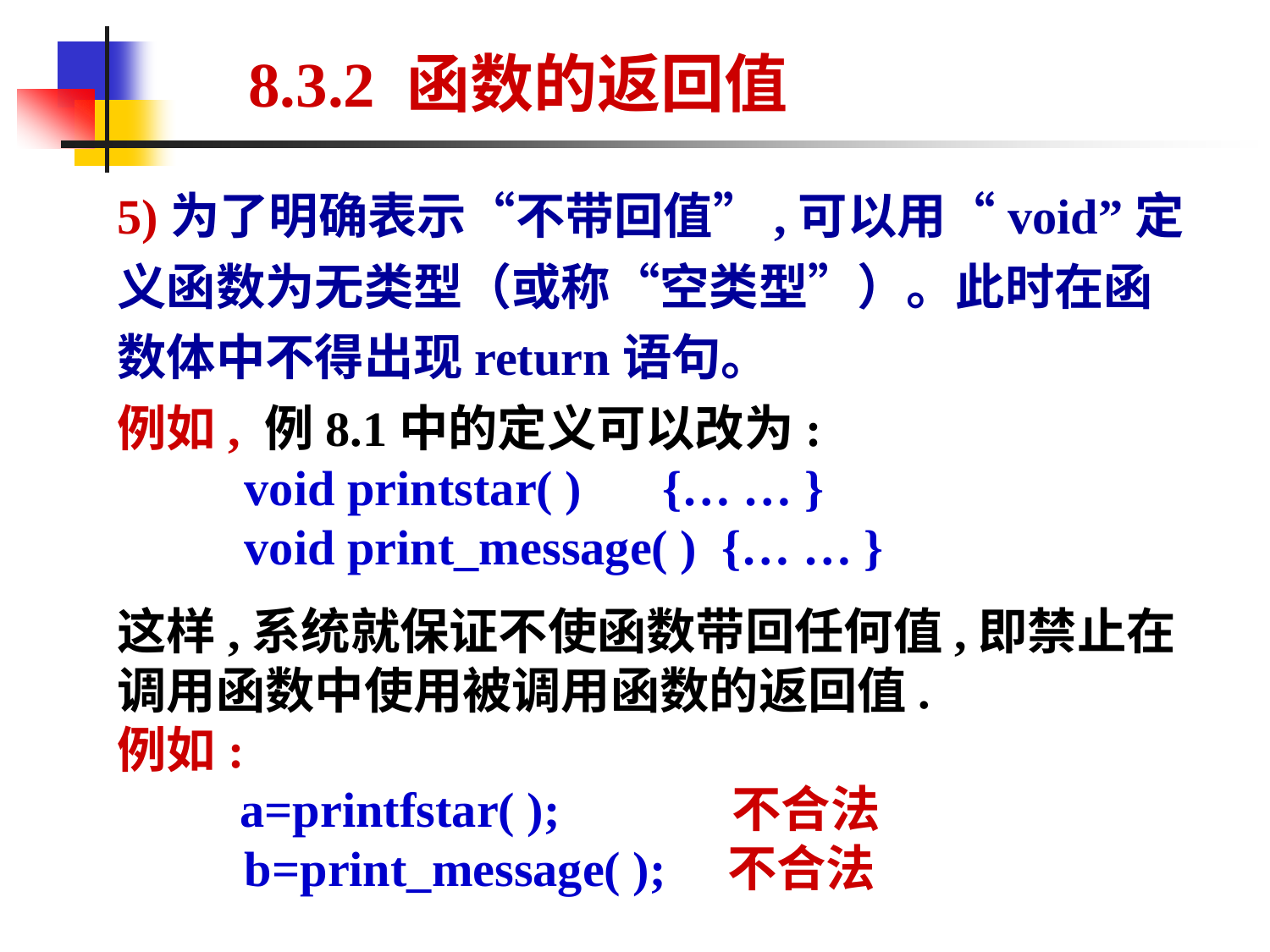

8.3.2 函数的返回值
5)为了明确表示“不带回值”,可以用“void”定义函数为无类型（或称“空类型”）。此时在函数体中不得出现return语句。
例如, 例8.1中的定义可以改为:
	void printstar( )	   {… … }
	void print_message( )  {… … }

这样,系统就保证不使函数带回任何值,即禁止在调用函数中使用被调用函数的返回值.
例如:
          a=printfstar( );             不合法
	b=print_message( );    不合法